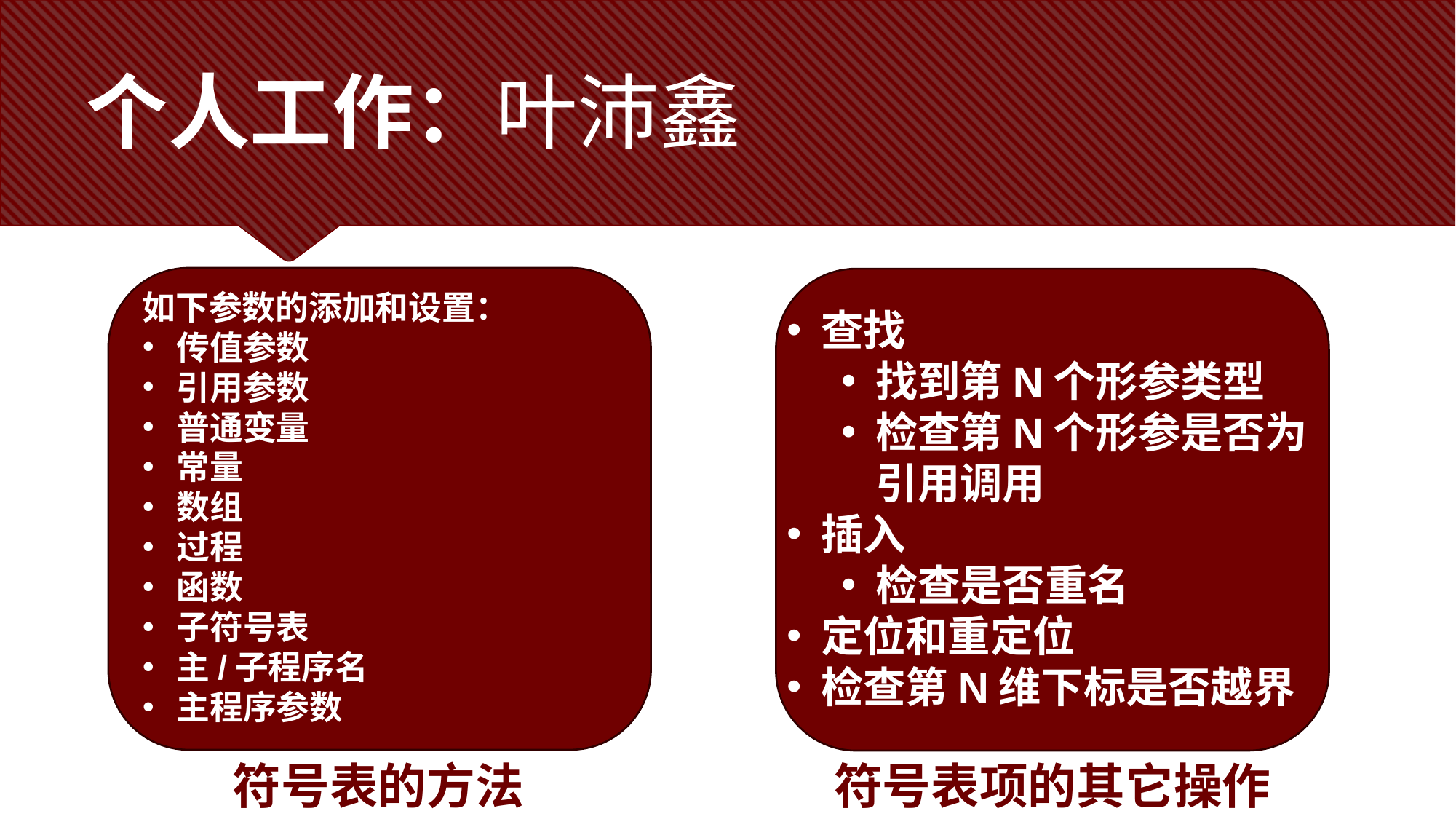

# 个人工作：叶沛鑫

如下参数的添加和设置：
传值参数
引用参数
普通变量
常量
数组
过程
函数
子符号表
主/子程序名
主程序参数
查找
找到第N个形参类型
检查第N个形参是否为引用调用
插入
检查是否重名
定位和重定位
检查第N维下标是否越界
符号表的方法
符号表项的其它操作